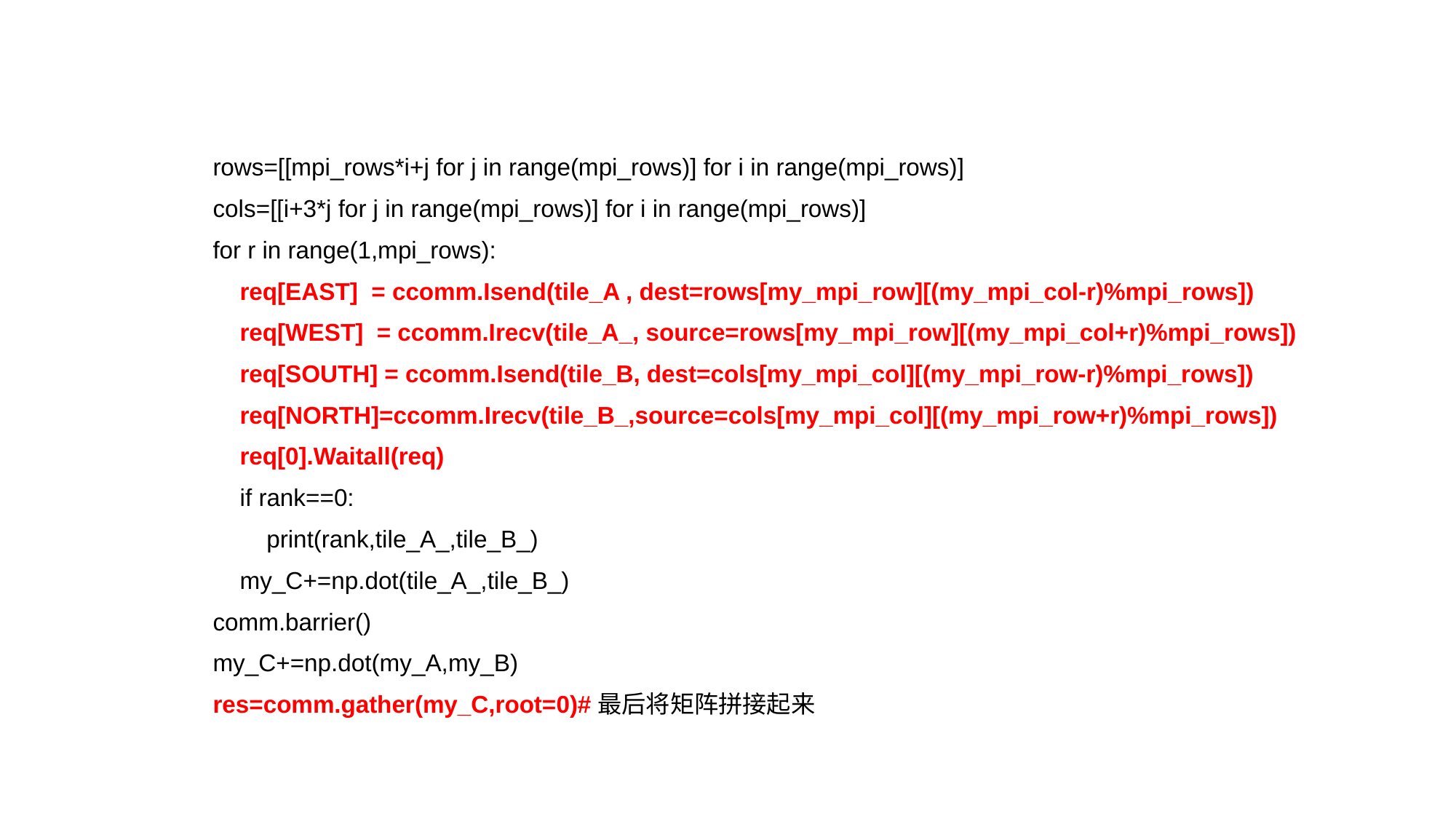

rows=[[mpi_rows*i+j for j in range(mpi_rows)] for i in range(mpi_rows)]
    cols=[[i+3*j for j in range(mpi_rows)] for i in range(mpi_rows)]
    for r in range(1,mpi_rows):
        req[EAST]  = ccomm.Isend(tile_A , dest=rows[my_mpi_row][(my_mpi_col-r)%mpi_rows])
        req[WEST]  = ccomm.Irecv(tile_A_, source=rows[my_mpi_row][(my_mpi_col+r)%mpi_rows])
        req[SOUTH] = ccomm.Isend(tile_B, dest=cols[my_mpi_col][(my_mpi_row-r)%mpi_rows])
        req[NORTH]=ccomm.Irecv(tile_B_,source=cols[my_mpi_col][(my_mpi_row+r)%mpi_rows])
        req[0].Waitall(req)
        if rank==0:
            print(rank,tile_A_,tile_B_)
        my_C+=np.dot(tile_A_,tile_B_)
    comm.barrier()
    my_C+=np.dot(my_A,my_B)
    res=comm.gather(my_C,root=0)#最后将矩阵拼接起来